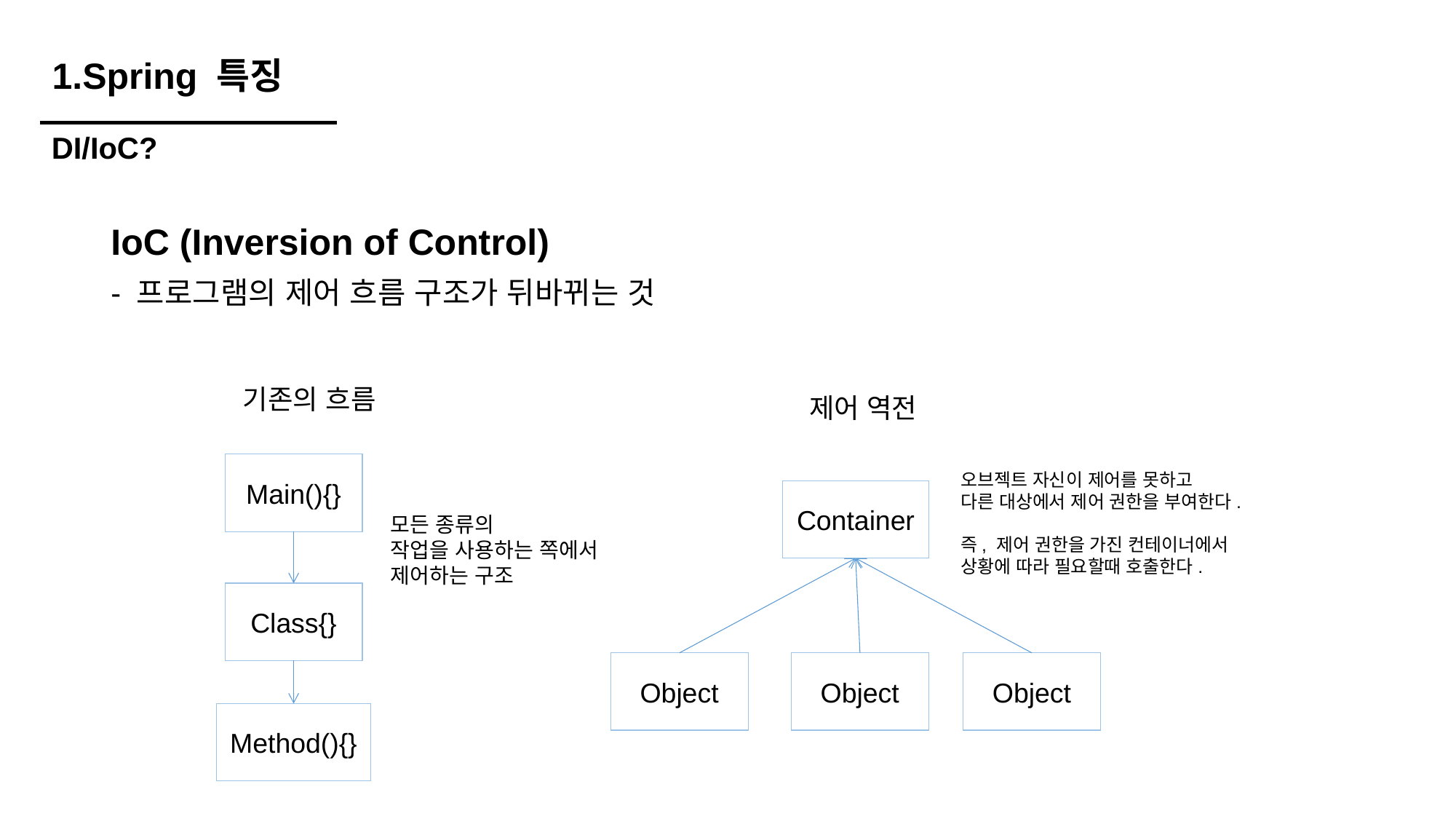

# 1.Spring 특징
DI/IoC?
IoC (Inversion of Control)
- 프로그램의 제어 흐름 구조가 뒤바뀌는 것
기존의 흐름
제어 역전
Main(){}
오브젝트 자신이 제어를 못하고
다른 대상에서 제어 권한을 부여한다.

즉, 제어 권한을 가진 컨테이너에서
상황에 따라 필요할때 호출한다.
Container
모든 종류의
작업을 사용하는 쪽에서
제어하는 구조
Class{}
Object
Object
Object
Method(){}